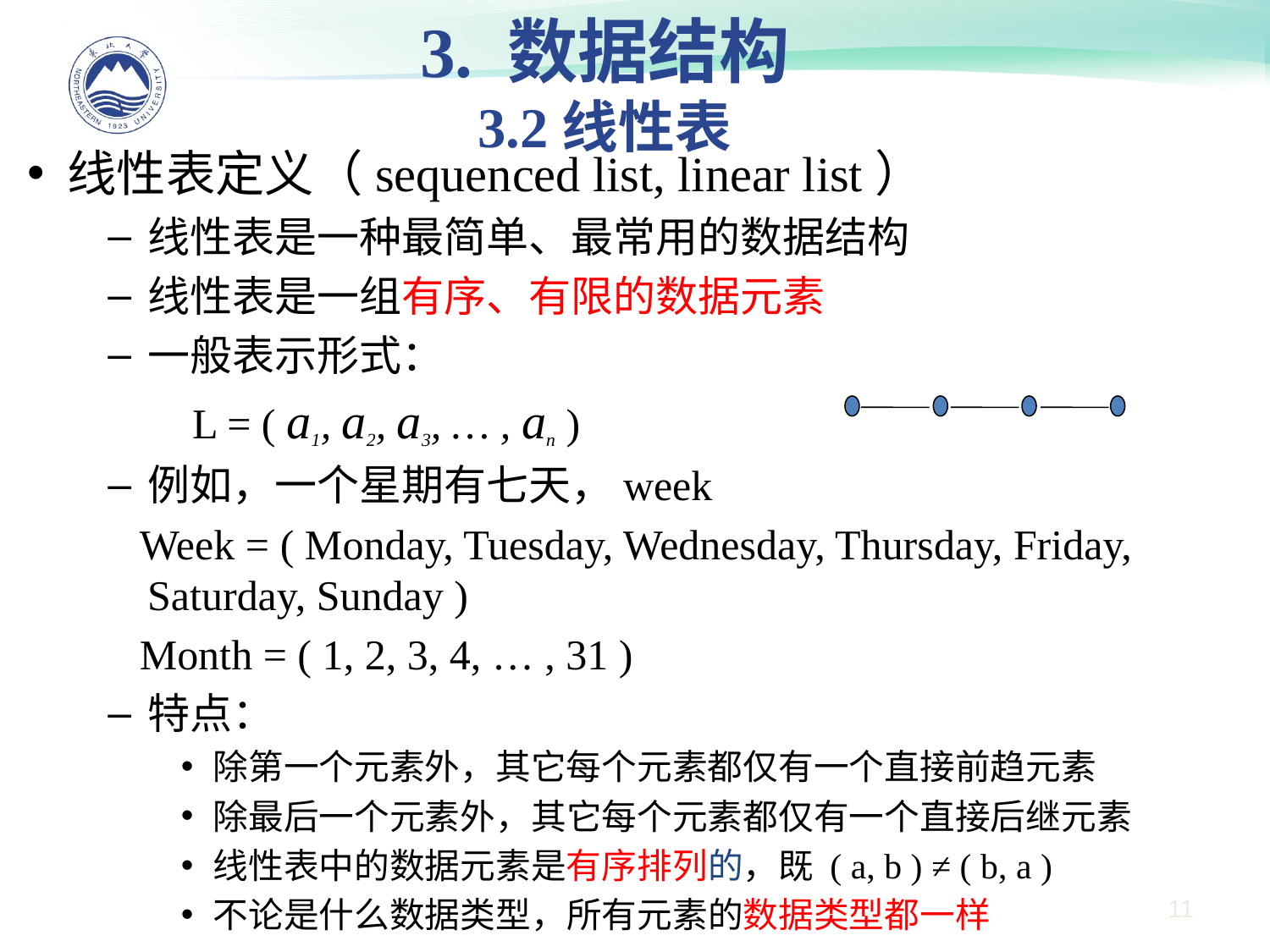

3. 数据结构
3.2线性表
线性表定义（sequenced list, linear list）
线性表是一种最简单、最常用的数据结构
线性表是一组有序、有限的数据元素
一般表示形式：
        L = ( a1, a2, a3, … , an )
例如，一个星期有七天，week
   Week = ( Monday, Tuesday, Wednesday, Thursday, Friday, Saturday, Sunday )
   Month = ( 1, 2, 3, 4, … , 31 )
特点：
除第一个元素外，其它每个元素都仅有一个直接前趋元素
除最后一个元素外，其它每个元素都仅有一个直接后继元素
线性表中的数据元素是有序排列的，既 ( a, b ) ≠ ( b, a )
不论是什么数据类型，所有元素的数据类型都一样

11